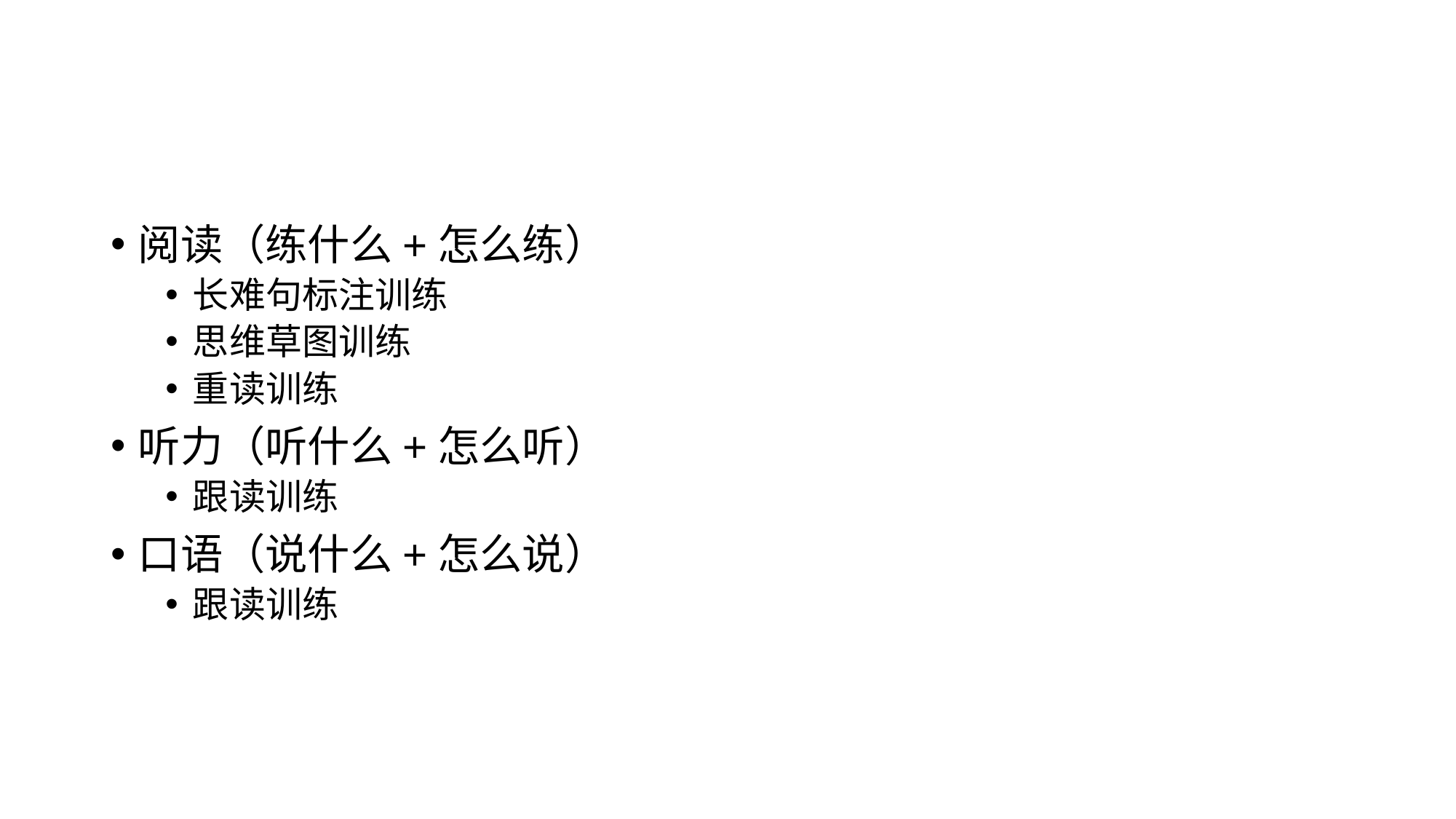

#
阅读（练什么+怎么练）
长难句标注训练
思维草图训练
重读训练
听力（听什么+怎么听）
跟读训练
口语（说什么+怎么说）
跟读训练